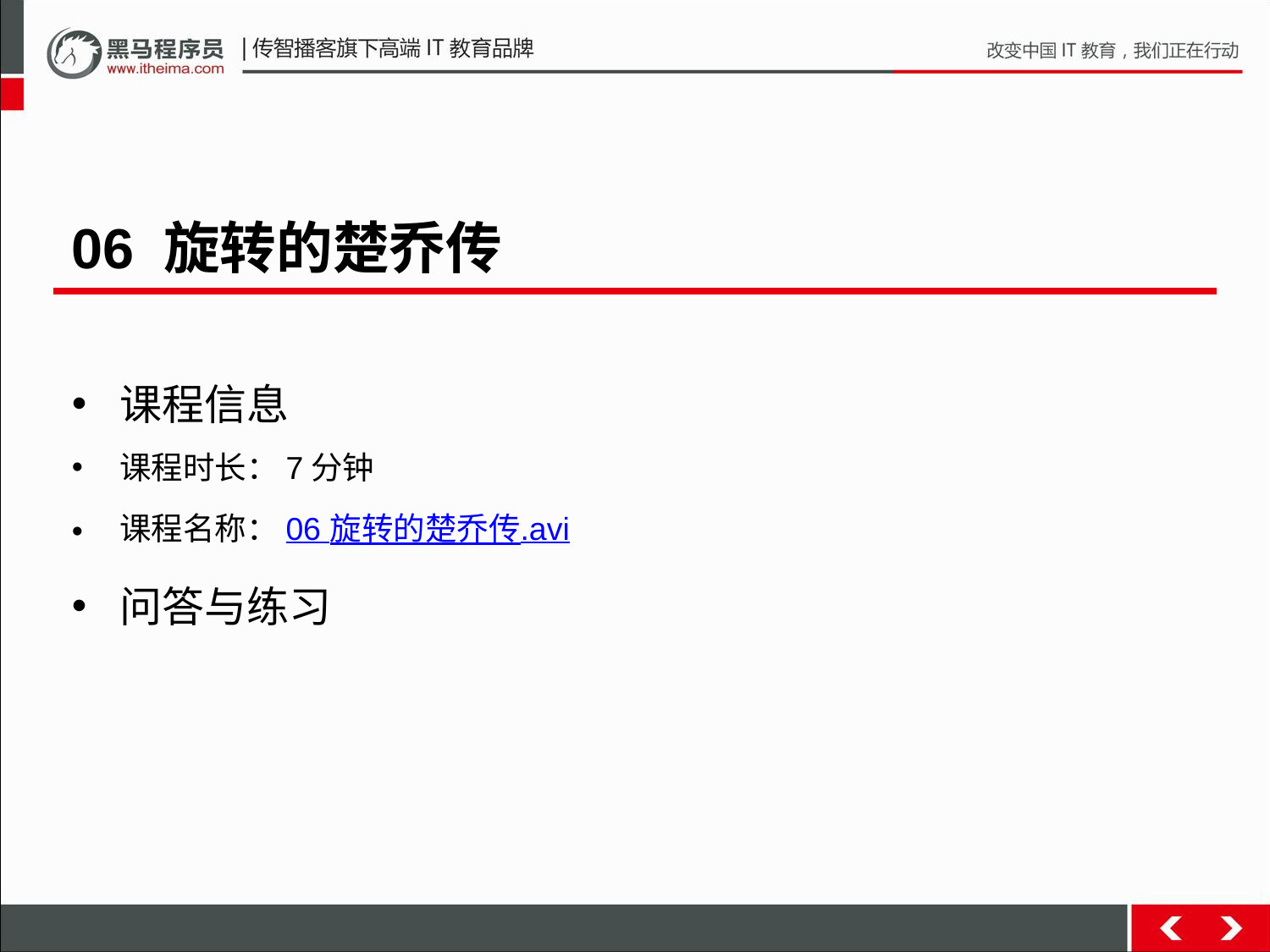

06 旋转的楚乔传
课程信息
课程时长：7分钟
课程名称：06 旋转的楚乔传.avi
问答与练习